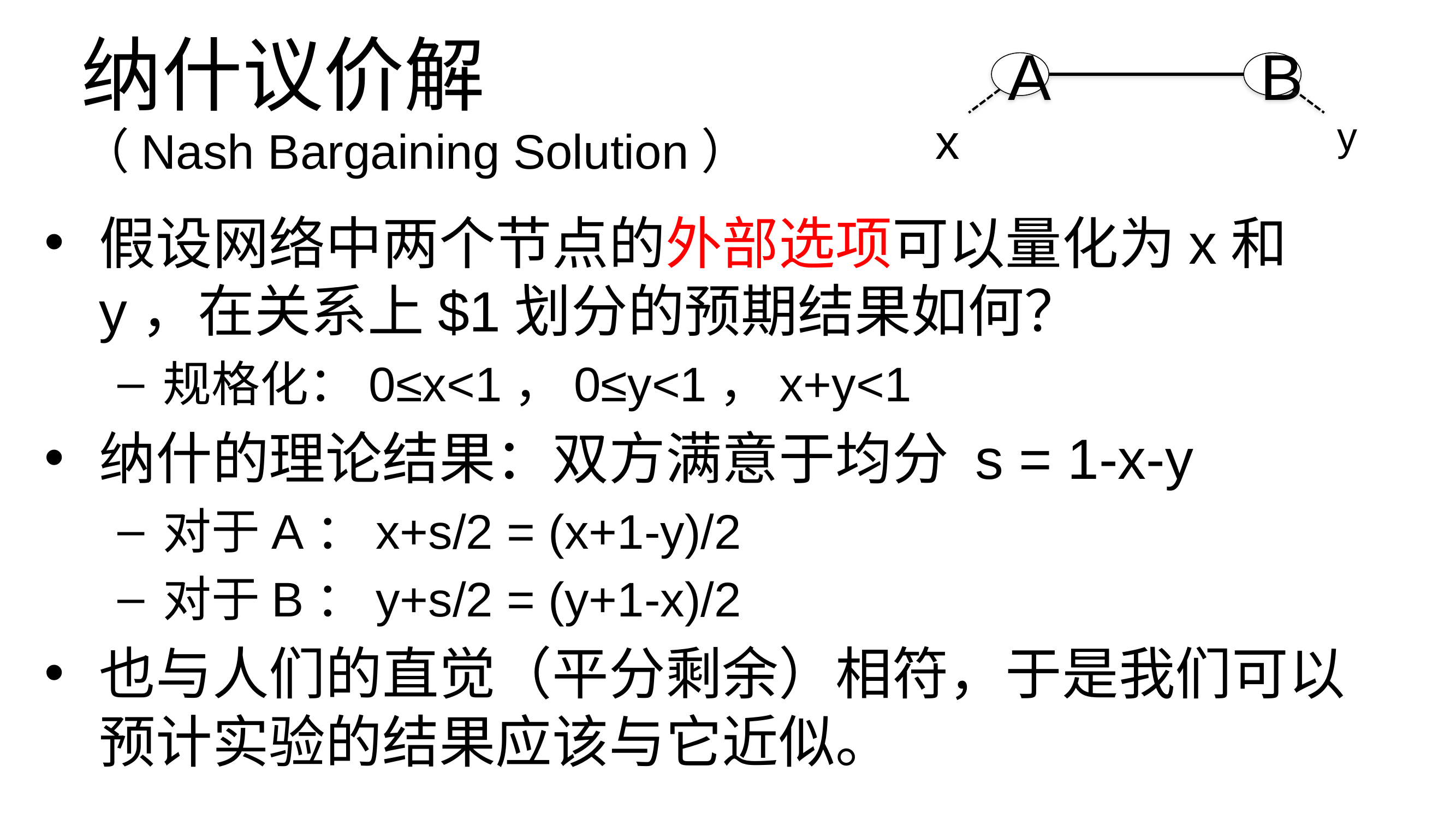

# 纳什议价解 （Nash Bargaining Solution）
A
B
x
y
假设网络中两个节点的外部选项可以量化为x和y，在关系上$1划分的预期结果如何？
规格化：0≤x<1，0≤y<1，x+y<1
纳什的理论结果：双方满意于均分 s = 1-x-y
对于A：x+s/2 = (x+1-y)/2
对于B：y+s/2 = (y+1-x)/2
也与人们的直觉（平分剩余）相符，于是我们可以预计实验的结果应该与它近似。